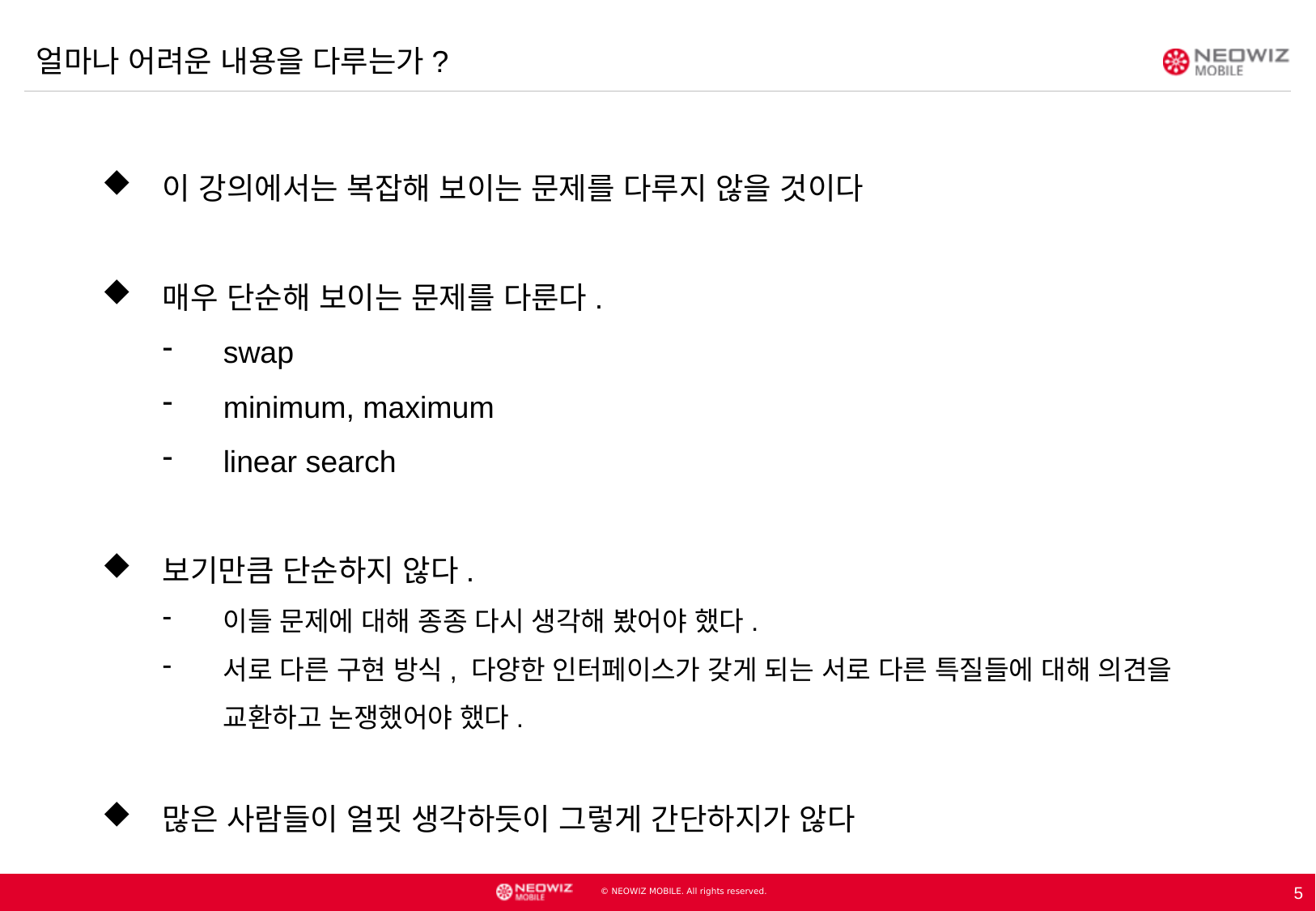

얼마나 어려운 내용을 다루는가?
이 강의에서는 복잡해 보이는 문제를 다루지 않을 것이다

매우 단순해 보이는 문제를 다룬다.
swap
minimum, maximum
linear search

보기만큼 단순하지 않다.
이들 문제에 대해 종종 다시 생각해 봤어야 했다.
서로 다른 구현 방식, 다양한 인터페이스가 갖게 되는 서로 다른 특질들에 대해 의견을 교환하고 논쟁했어야 했다.

많은 사람들이 얼핏 생각하듯이 그렇게 간단하지가 않다
5